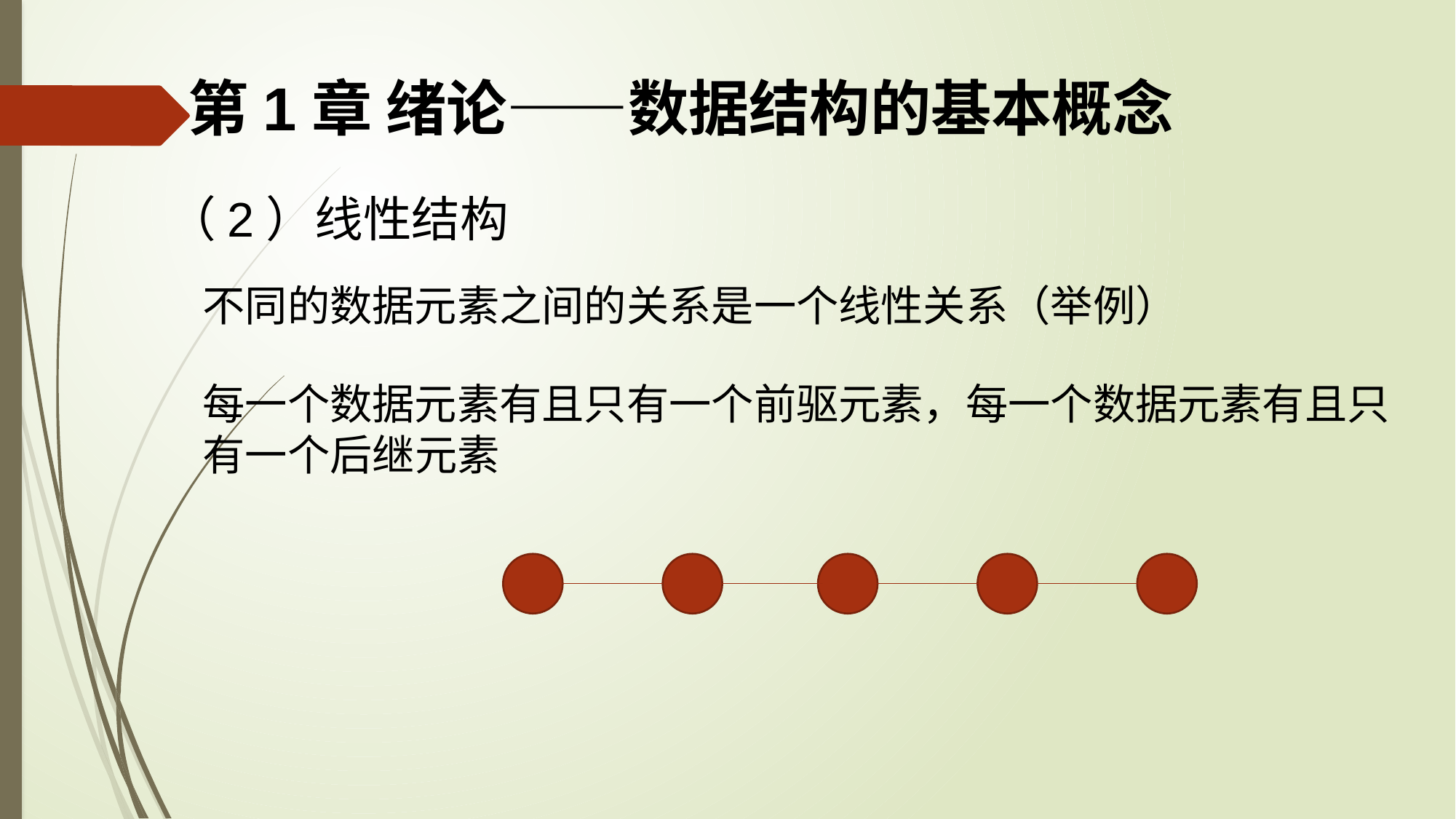

第1章 绪论——数据结构的基本概念
（2）线性结构
不同的数据元素之间的关系是一个线性关系（举例）
每一个数据元素有且只有一个前驱元素，每一个数据元素有且只有一个后继元素